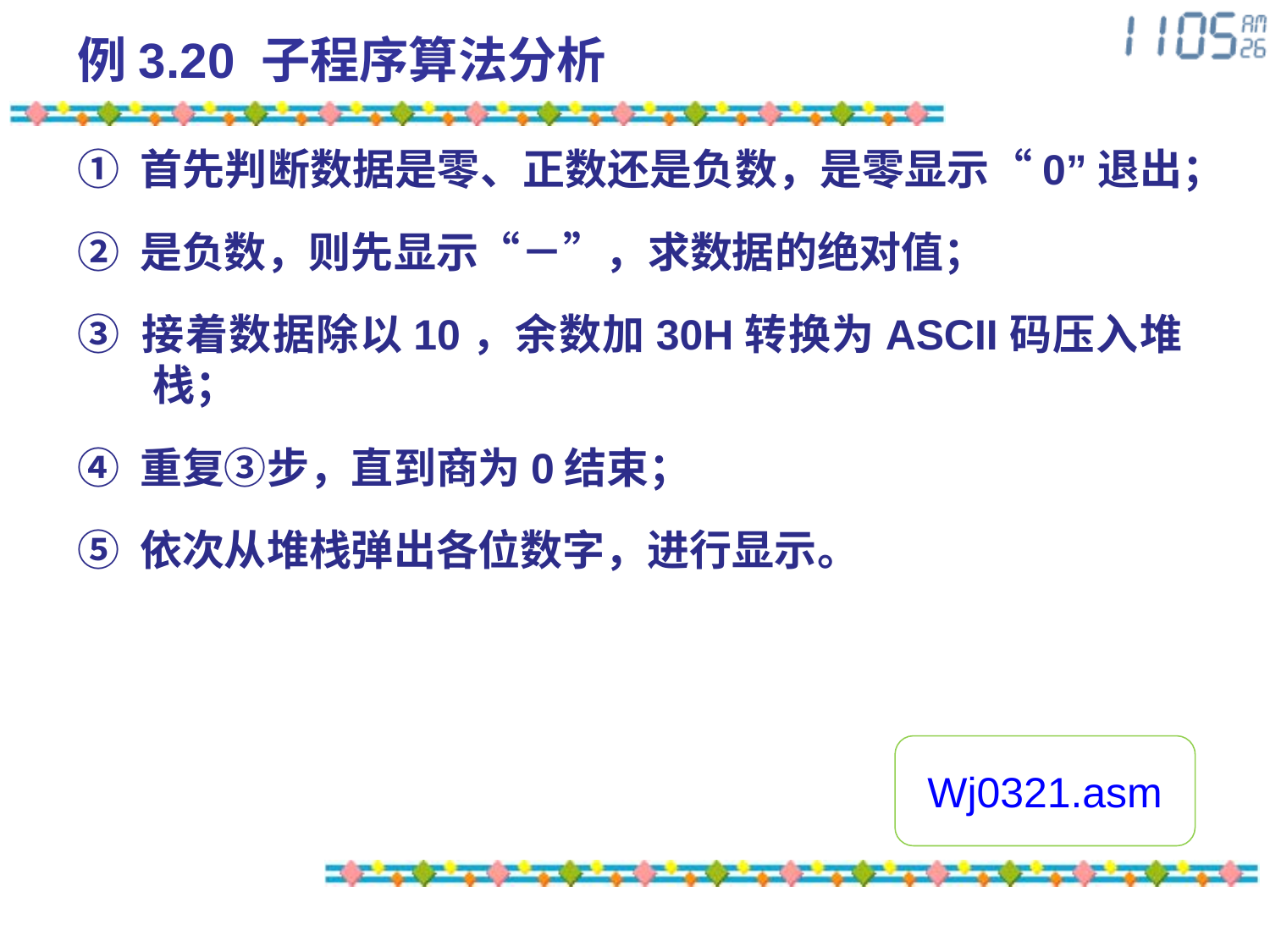

# 例3.20 子程序算法分析
① 首先判断数据是零、正数还是负数，是零显示“0”退出；
② 是负数，则先显示“－”，求数据的绝对值；
③ 接着数据除以10，余数加30H转换为ASCII码压入堆栈；
④ 重复③步，直到商为0结束；
⑤ 依次从堆栈弹出各位数字，进行显示。
Wj0321.asm